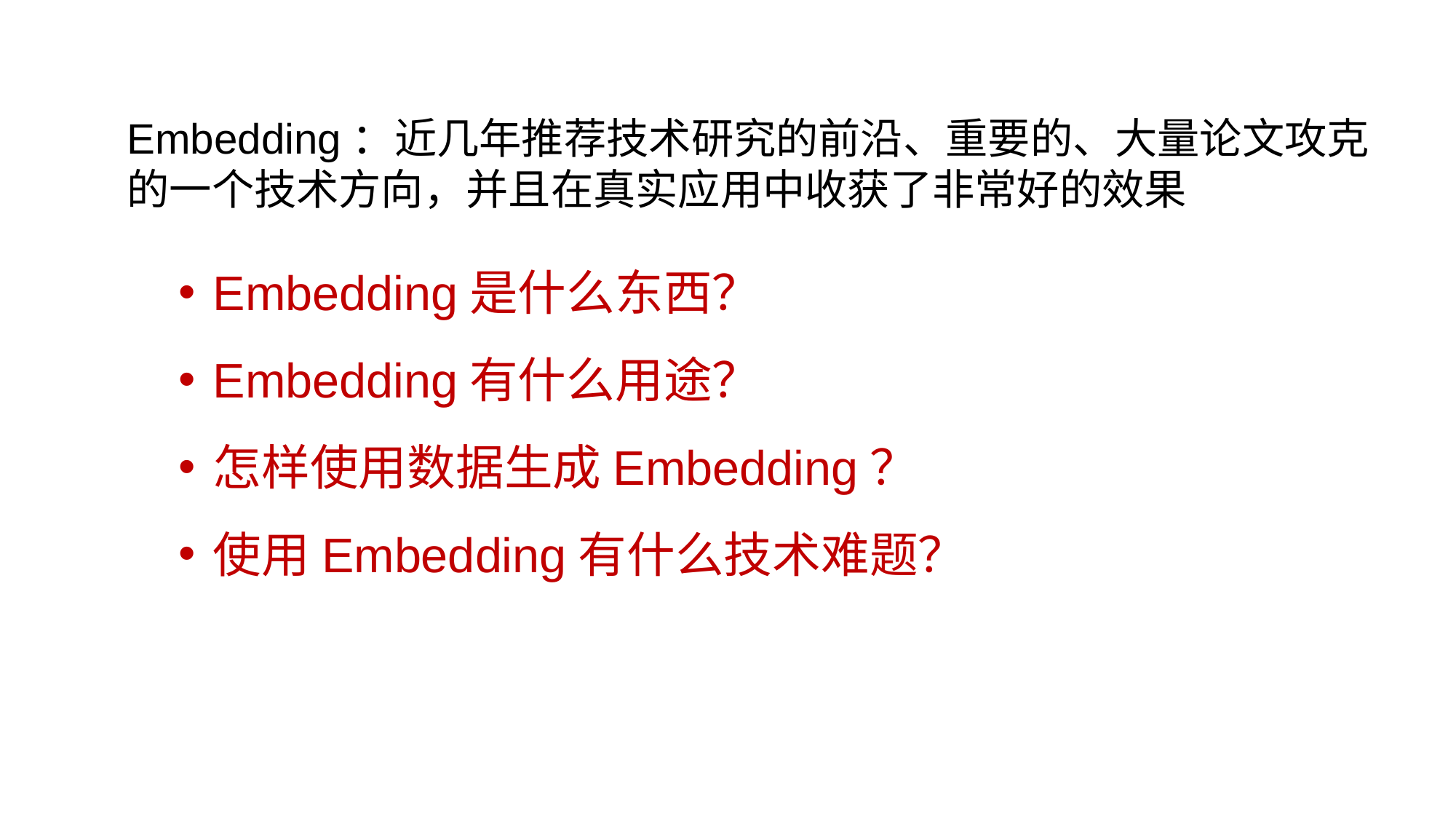

Embedding：近几年推荐技术研究的前沿、重要的、大量论文攻克的一个技术方向，并且在真实应用中收获了非常好的效果
Embedding是什么东西？
Embedding有什么用途？
怎样使用数据生成Embedding？
使用Embedding有什么技术难题？